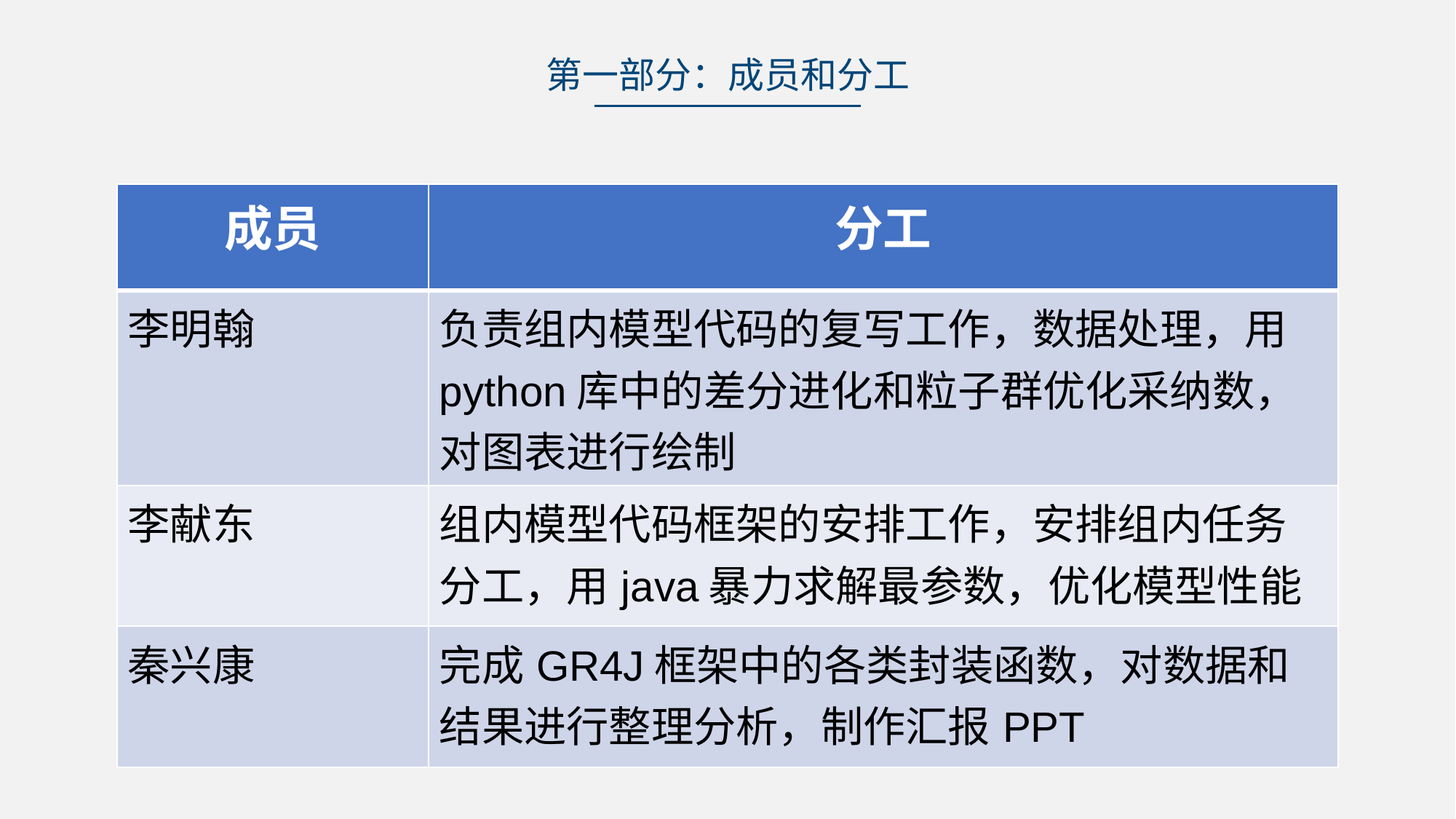

第一部分：成员和分工
| 成员 | 分工 |
| --- | --- |
| 李明翰 | 负责组内模型代码的复写工作，数据处理，用python库中的差分进化和粒子群优化采纳数，对图表进行绘制 |
| 李献东 | 组内模型代码框架的安排工作，安排组内任务分工，用java暴力求解最参数，优化模型性能 |
| 秦兴康 | 完成GR4J框架中的各类封装函数，对数据和结果进行整理分析，制作汇报PPT |